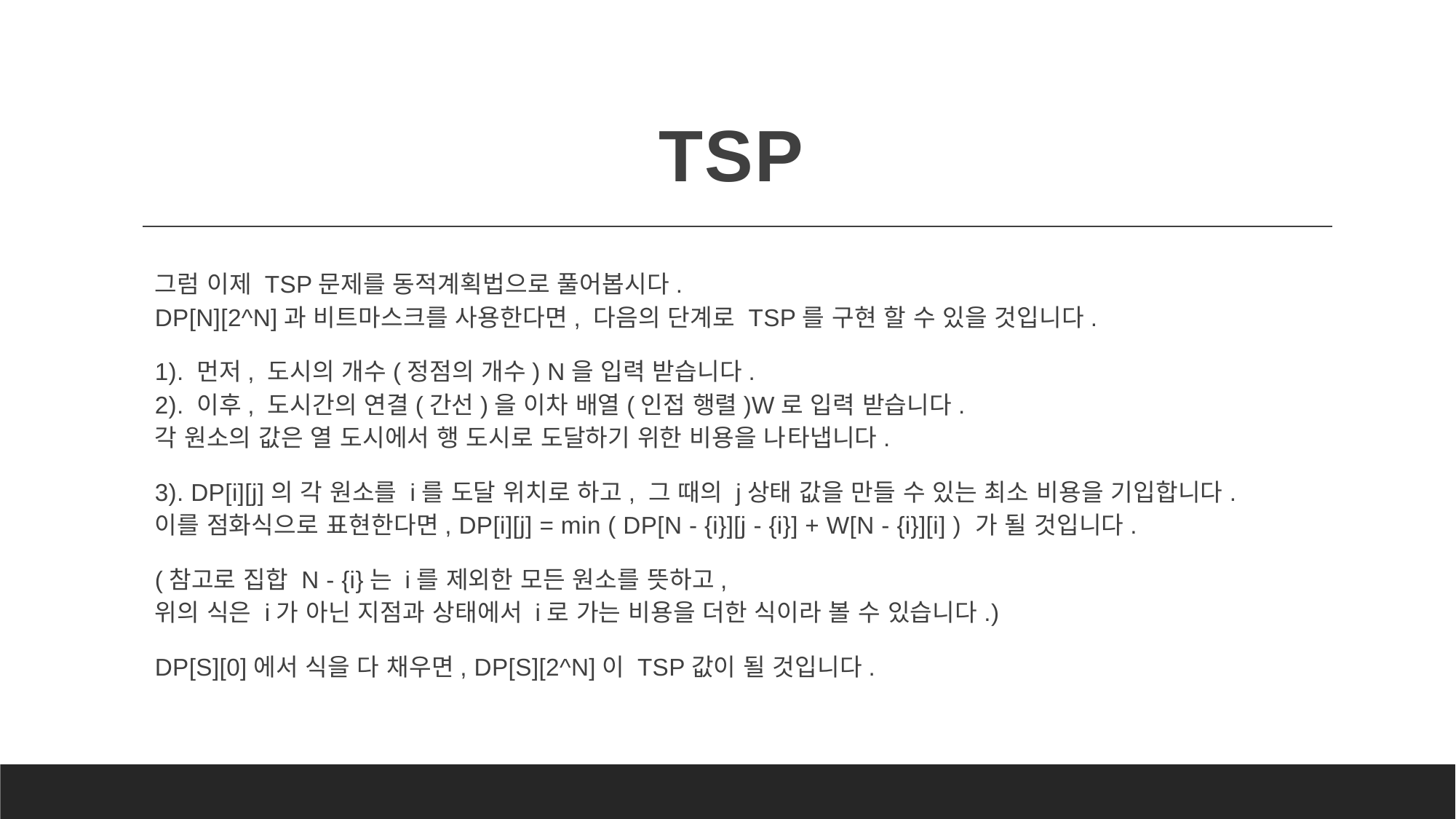

# TSP
그럼 이제 TSP문제를 동적계획법으로 풀어봅시다.
DP[N][2^N]과 비트마스크를 사용한다면, 다음의 단계로 TSP를 구현 할 수 있을 것입니다.
1). 먼저, 도시의 개수(정점의 개수) N을 입력 받습니다.
2). 이후, 도시간의 연결(간선)을 이차 배열(인접 행렬)W로 입력 받습니다.
각 원소의 값은 열 도시에서 행 도시로 도달하기 위한 비용을 나타냅니다.
3). DP[i][j]의 각 원소를 i를 도달 위치로 하고, 그 때의 j상태 값을 만들 수 있는 최소 비용을 기입합니다.
이를 점화식으로 표현한다면, DP[i][j] = min ( DP[N - {i}][j - {i}] + W[N - {i}][i] ) 가 될 것입니다.
(참고로 집합 N - {i}는 i를 제외한 모든 원소를 뜻하고,
위의 식은 i가 아닌 지점과 상태에서 i로 가는 비용을 더한 식이라 볼 수 있습니다.)
DP[S][0]에서 식을 다 채우면, DP[S][2^N]이 TSP값이 될 것입니다.